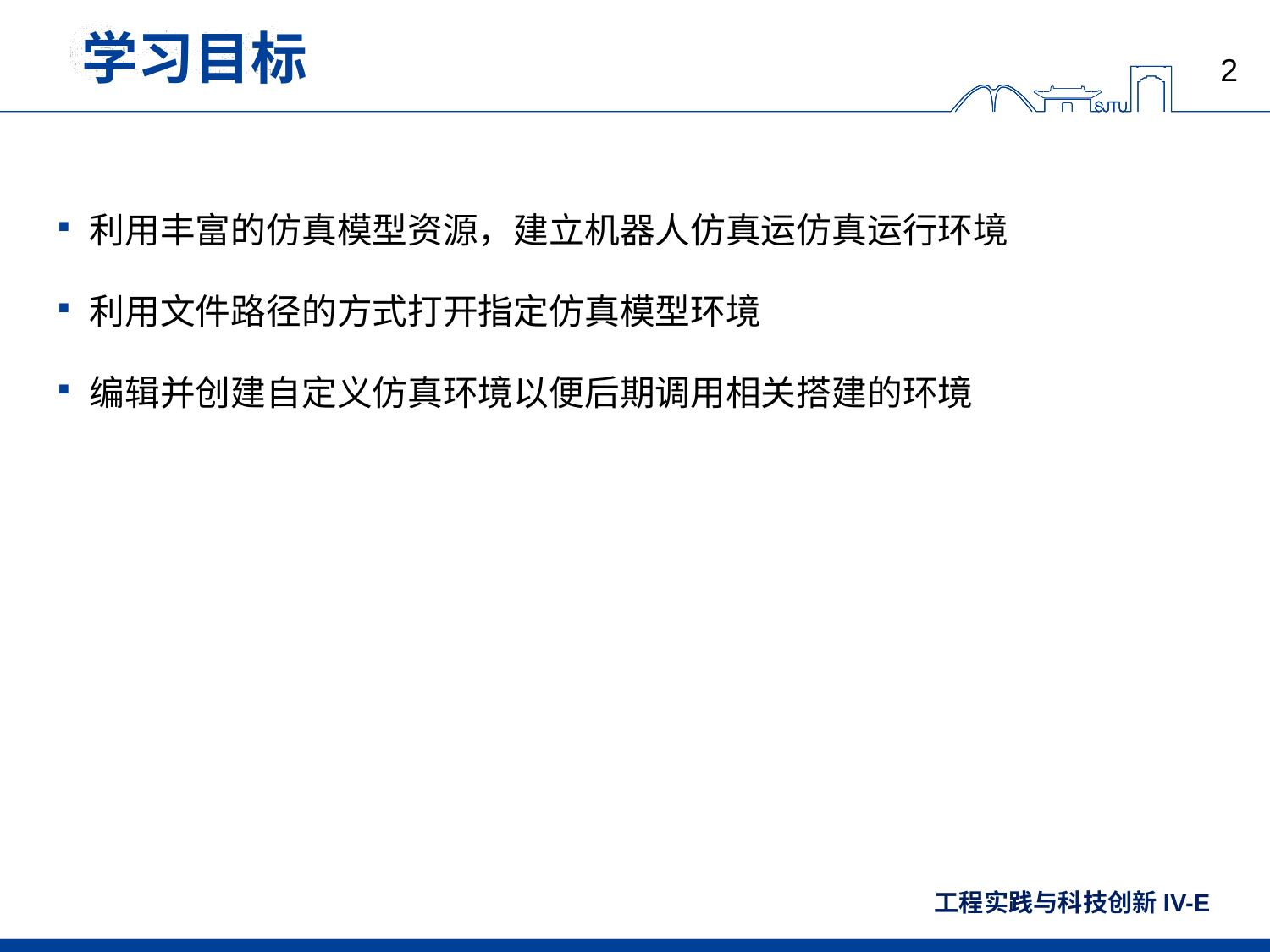

# 学习目标
2

利用丰富的仿真模型资源，建立机器人仿真运仿真运行环境
利用文件路径的方式打开指定仿真模型环境
编辑并创建自定义仿真环境以便后期调用相关搭建的环境